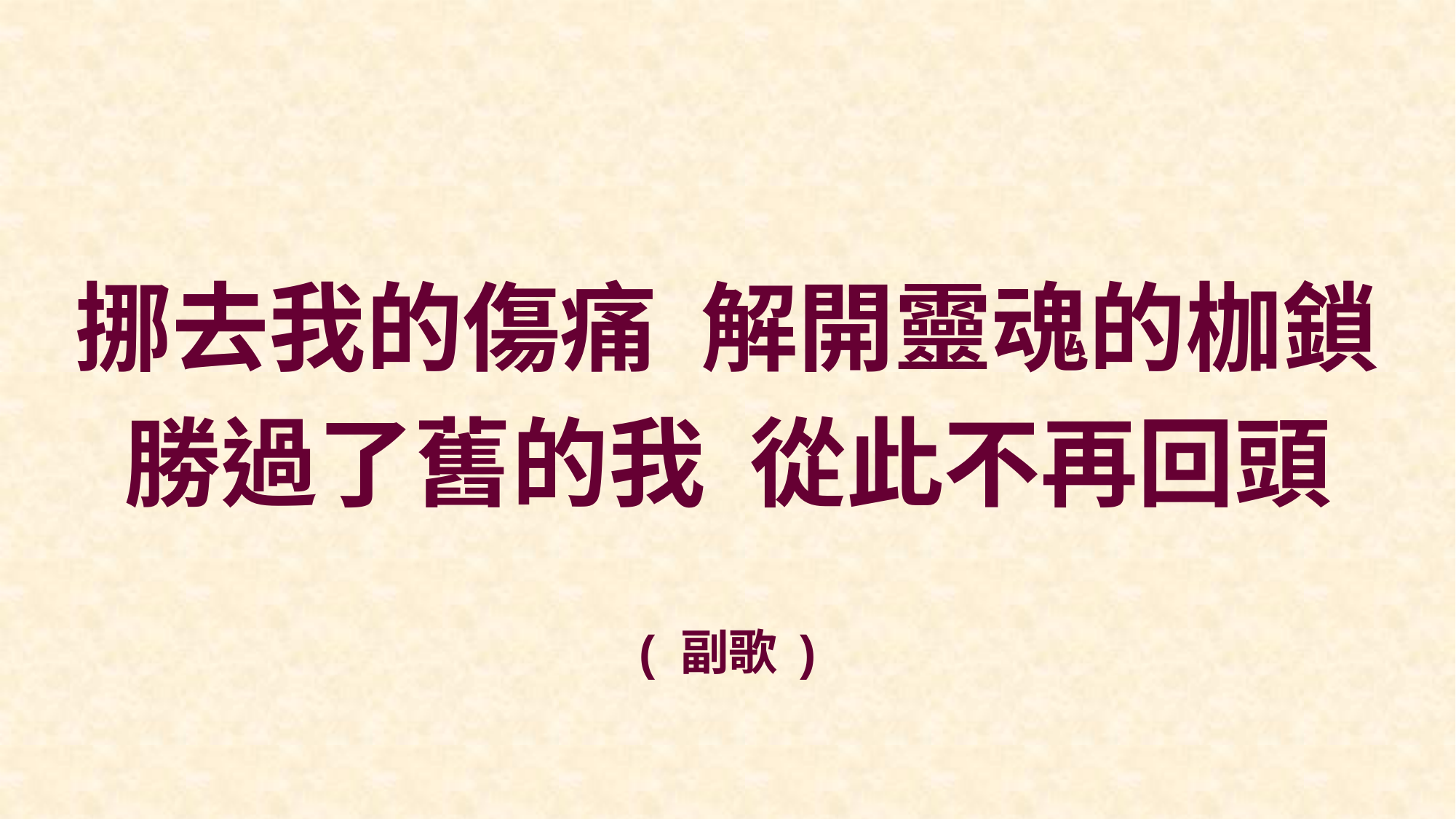

挪去我的傷痛  解開靈魂的枷鎖
勝過了舊的我  從此不再回頭
( 副歌 )